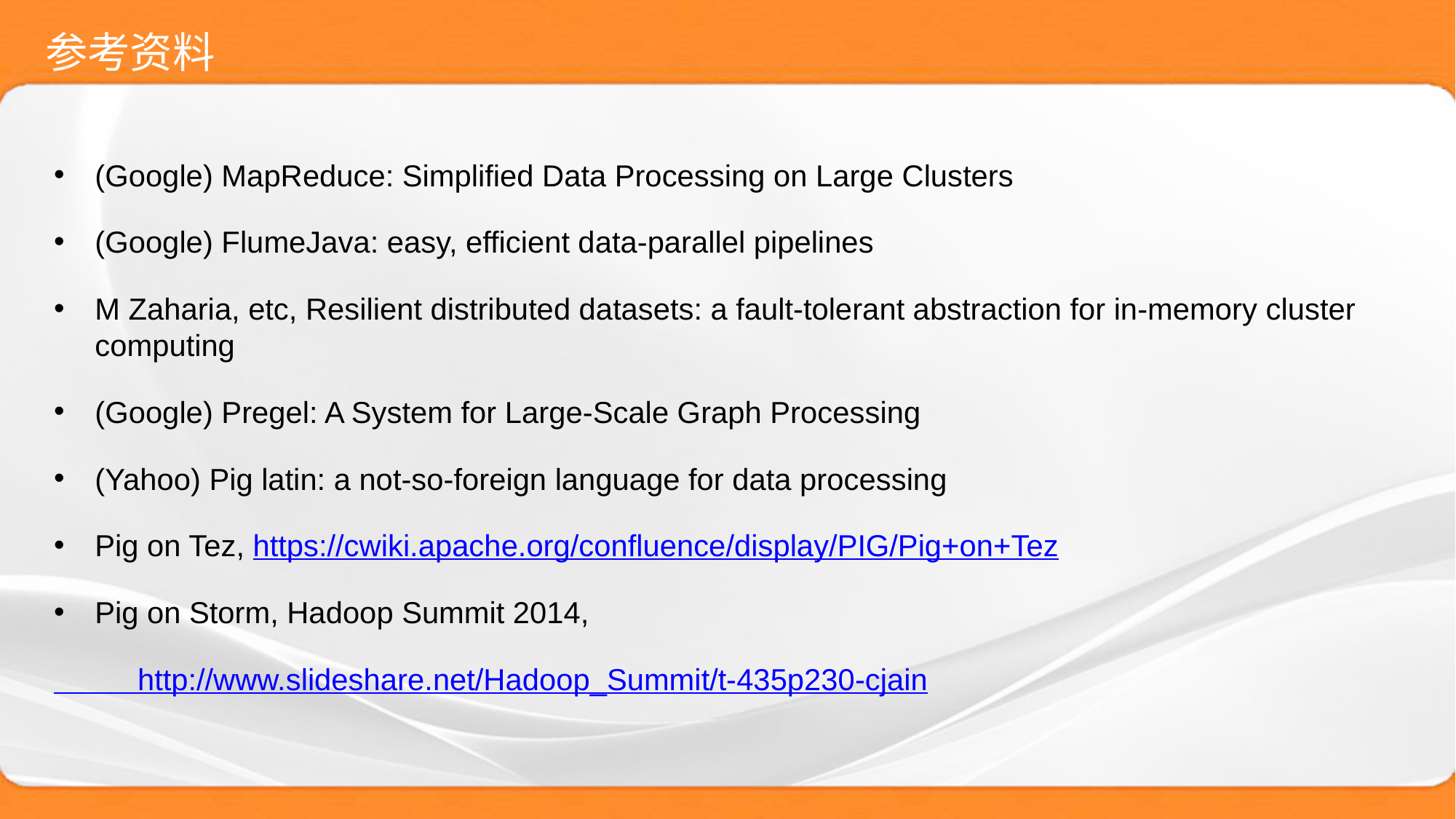

# 参考资料
(Google) MapReduce: Simplified Data Processing on Large Clusters
(Google) FlumeJava: easy, efficient data-parallel pipelines
M Zaharia, etc, Resilient distributed datasets: a fault-tolerant abstraction for in-memory cluster computing
(Google) Pregel: A System for Large-Scale Graph Processing
(Yahoo) Pig latin: a not-so-foreign language for data processing
Pig on Tez, https://cwiki.apache.org/confluence/display/PIG/Pig+on+Tez
Pig on Storm, Hadoop Summit 2014,
          http://www.slideshare.net/Hadoop_Summit/t-435p230-cjain